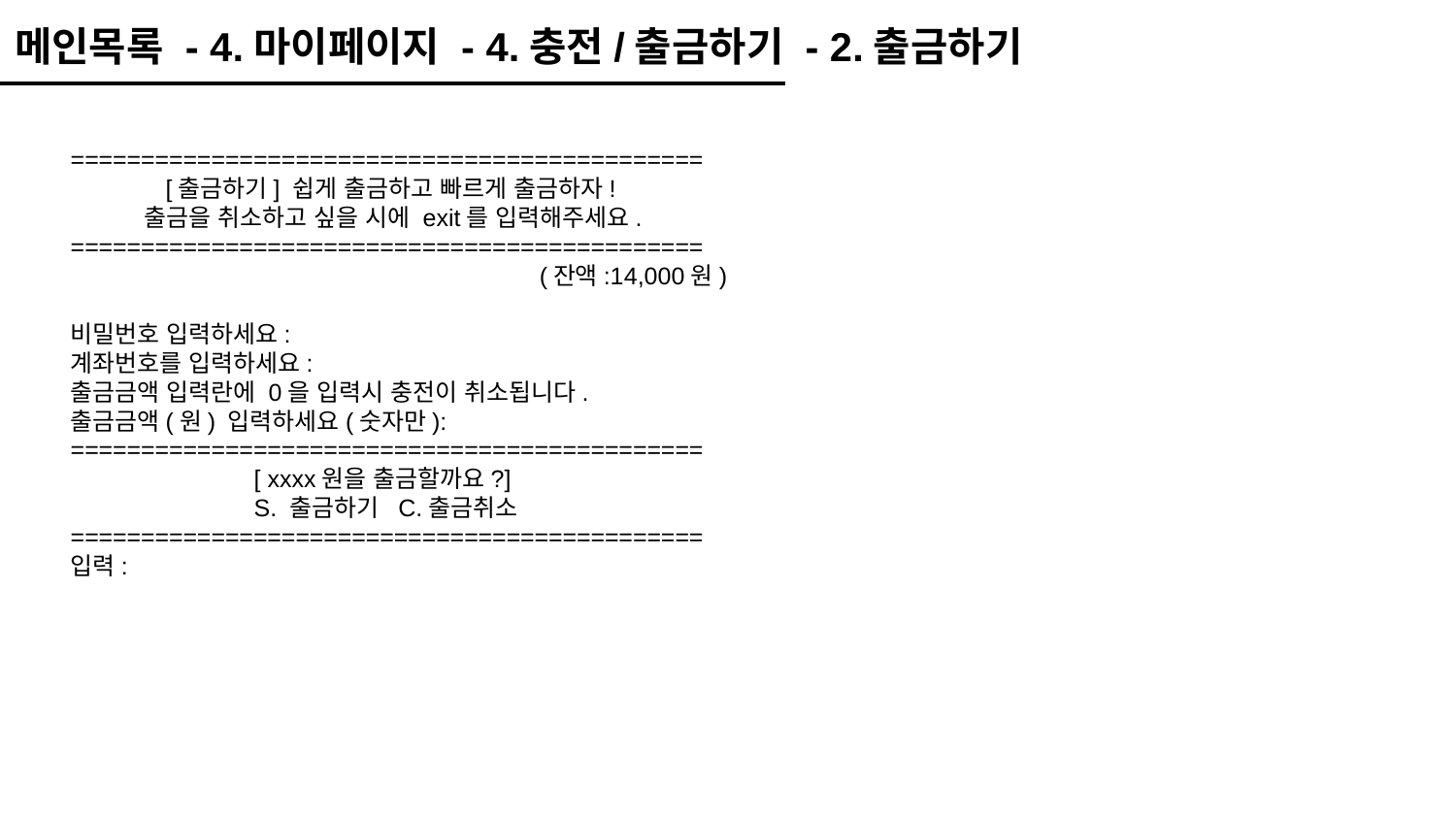

메인목록 - 4.마이페이지 - 4.충전/출금하기 - 2.출금하기
=============================================
              [출금하기] 쉽게 출금하고 빠르게 출금하자!
          출금을 취소하고 싶을 시에 exit를 입력해주세요.
=============================================
                                                                     (잔액:14,000원)

비밀번호 입력하세요:
계좌번호를 입력하세요:
출금금액 입력란에 0을 입력시 충전이 취소됩니다.
출금금액(원) 입력하세요(숫자만):
=============================================
                           [ xxxx원을 출금할까요?]
                           S. 출금하기  C.출금취소
=============================================
입력: